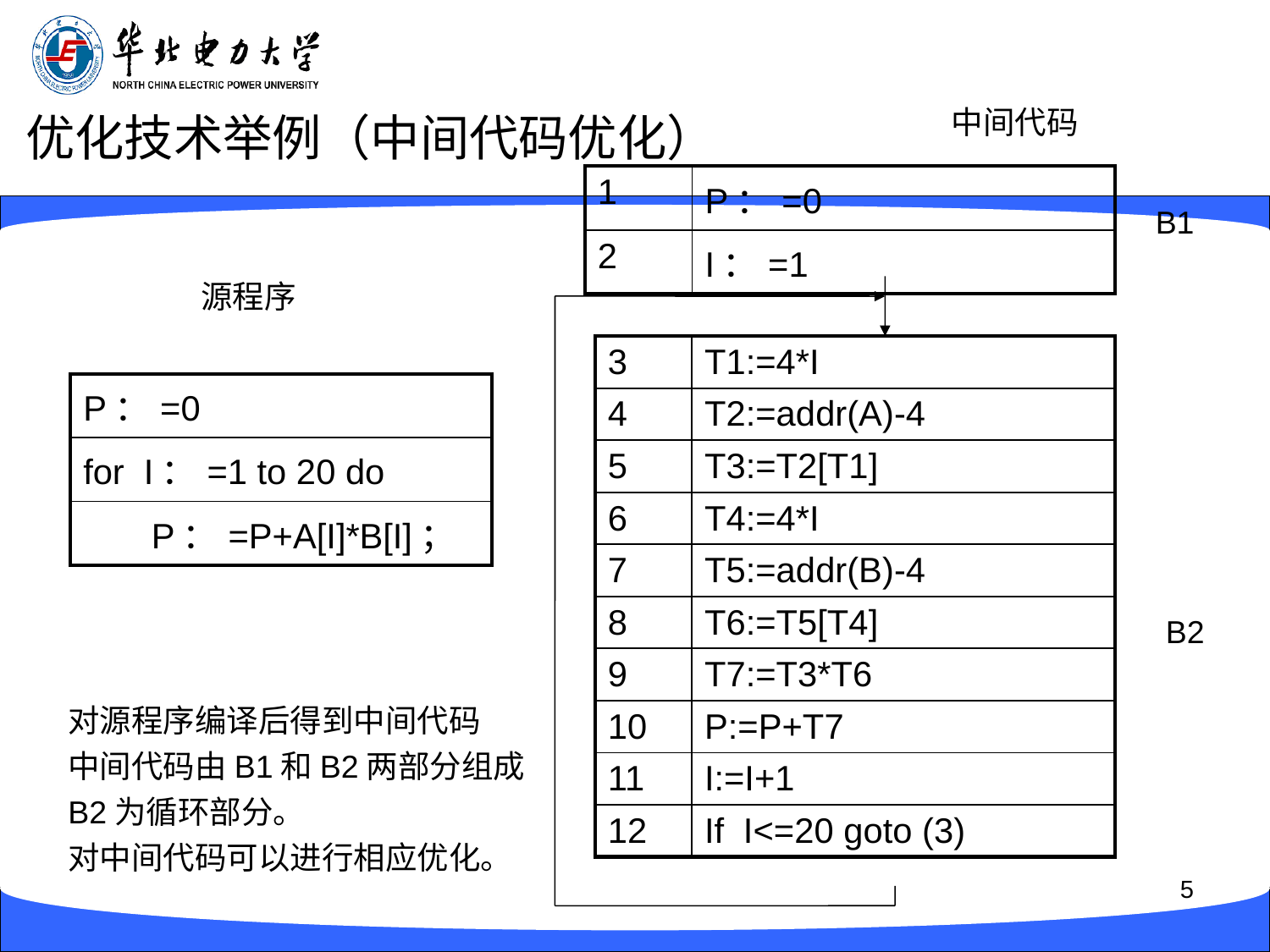

中间代码
# 优化技术举例（中间代码优化）
| 1 | P：=0 |
| --- | --- |
| 2 | I：=1 |
B1
源程序

| 3 | T1:=4\*I |
| --- | --- |
| 4 | T2:=addr(A)-4 |
| 5 | T3:=T2[T1] |
| 6 | T4:=4\*I |
| 7 | T5:=addr(B)-4 |
| 8 | T6:=T5[T4] |
| 9 | T7:=T3\*T6 |
| 10 | P:=P+T7 |
| 11 | I:=I+1 |
| 12 | If I<=20 goto (3) |
| P：=0 |
| --- |
| for I：=1 to 20 do |
| P：=P+A[I]\*B[I]； |
B2
对源程序编译后得到中间代码
中间代码由B1和B2两部分组成
B2为循环部分。
对中间代码可以进行相应优化。
5